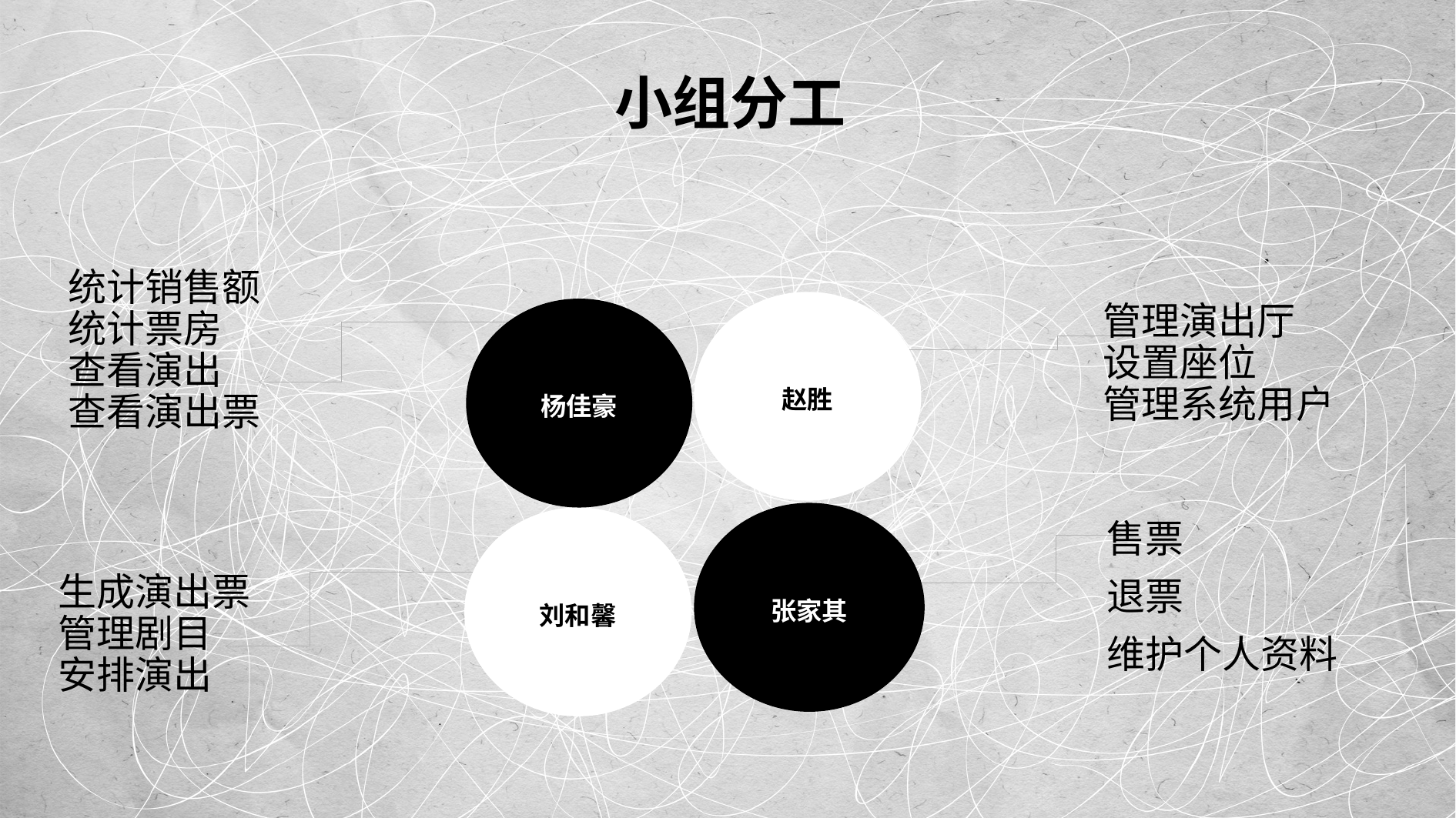

小组分工

统计销售额
统计票房
查看演出
查看演出票

赵胜
管理演出厅
设置座位
管理系统用户

杨佳豪

张家其
售票
退票
维护个人资料

刘和馨

生成演出票
管理剧目
安排演出